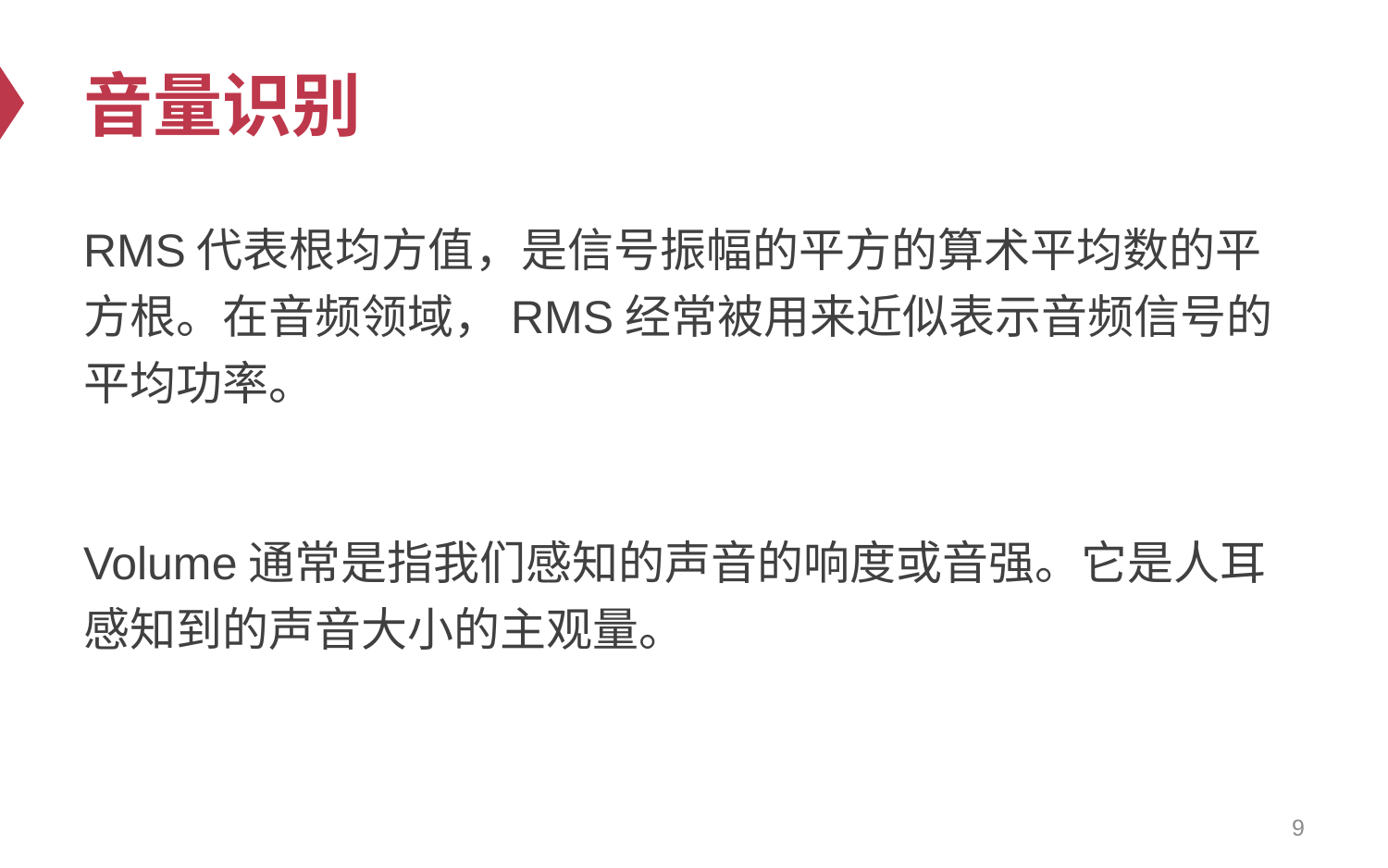

# 音量识别
RMS代表根均方值，是信号振幅的平方的算术平均数的平方根。在音频领域，RMS经常被用来近似表示音频信号的平均功率。

Volume通常是指我们感知的声音的响度或音强。它是人耳感知到的声音大小的主观量。

9